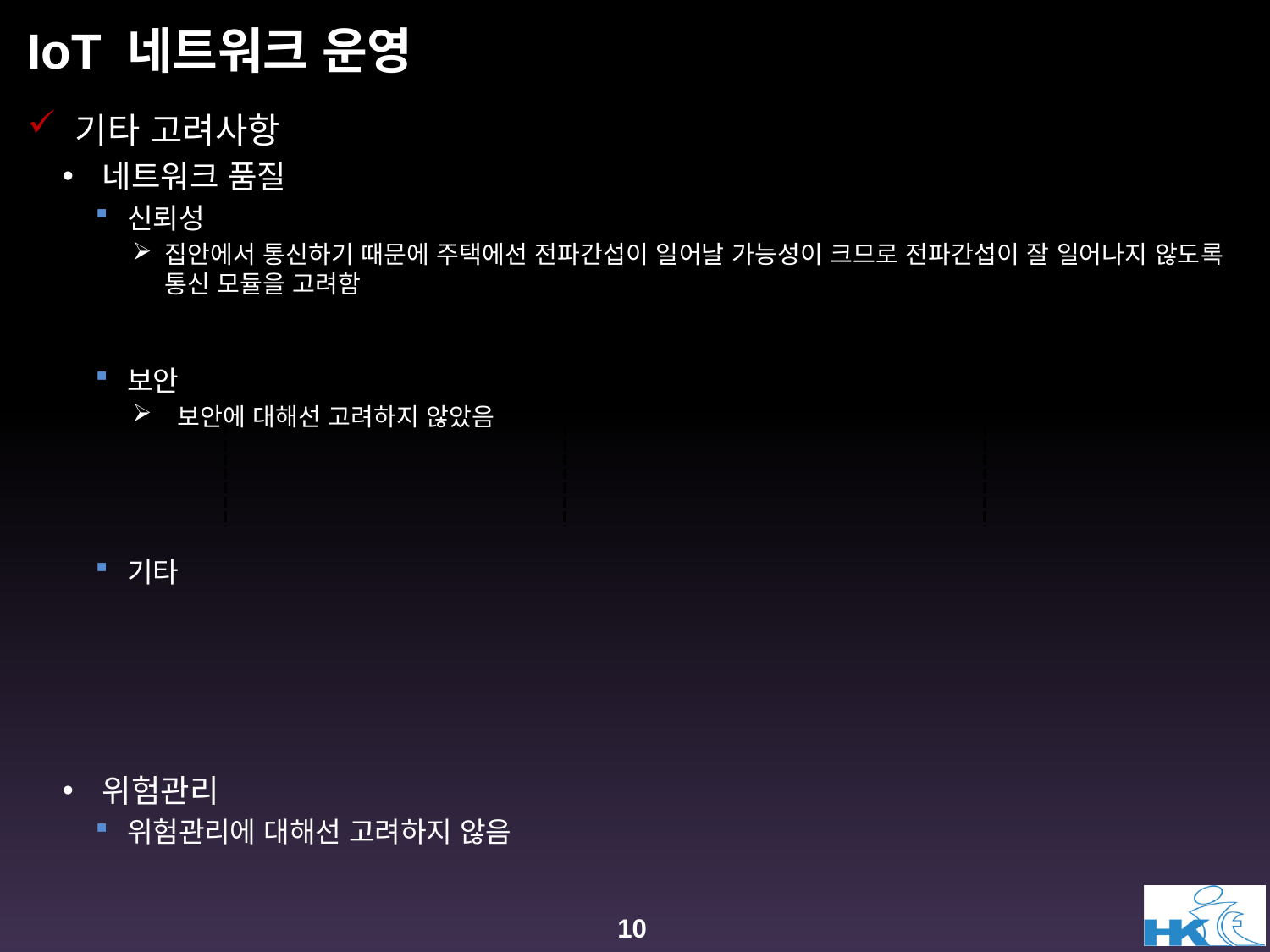

# IoT 네트워크 운영
기타 고려사항
네트워크 품질
신뢰성
집안에서 통신하기 때문에 주택에선 전파간섭이 일어날 가능성이 크므로 전파간섭이 잘 일어나지 않도록 통신 모듈을 고려함

보안
 보안에 대해선 고려하지 않았음

기타

위험관리
위험관리에 대해선 고려하지 않음
10